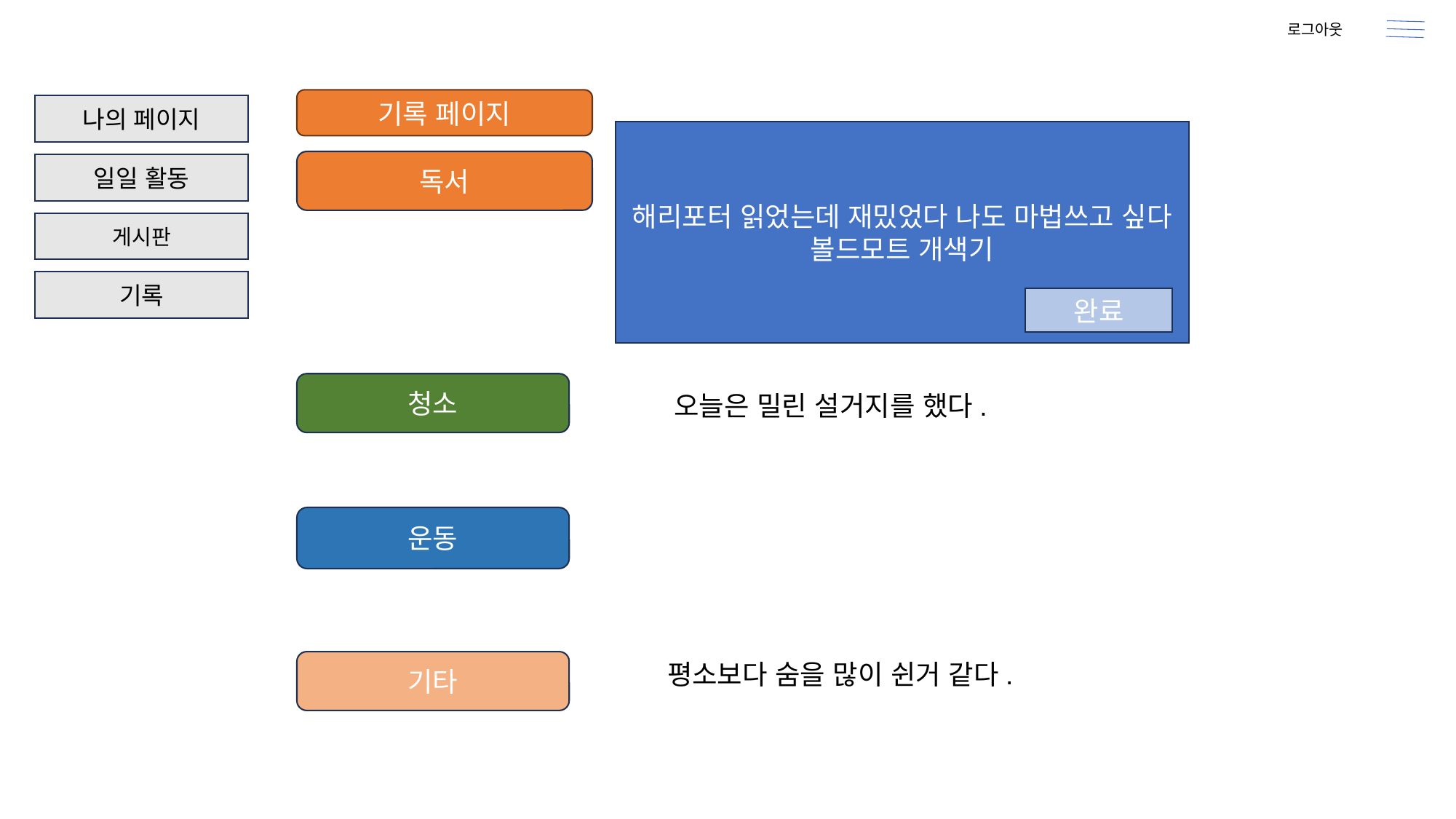

로그아웃
기록 페이지
나의 페이지
해리포터 읽었는데 재밌었다 나도 마법쓰고 싶다 볼드모트 개색기
독서
일일 활동
게시판
기록
완료
청소
오늘은 밀린 설거지를 했다.
운동
기타
평소보다 숨을 많이 쉰거 같다.